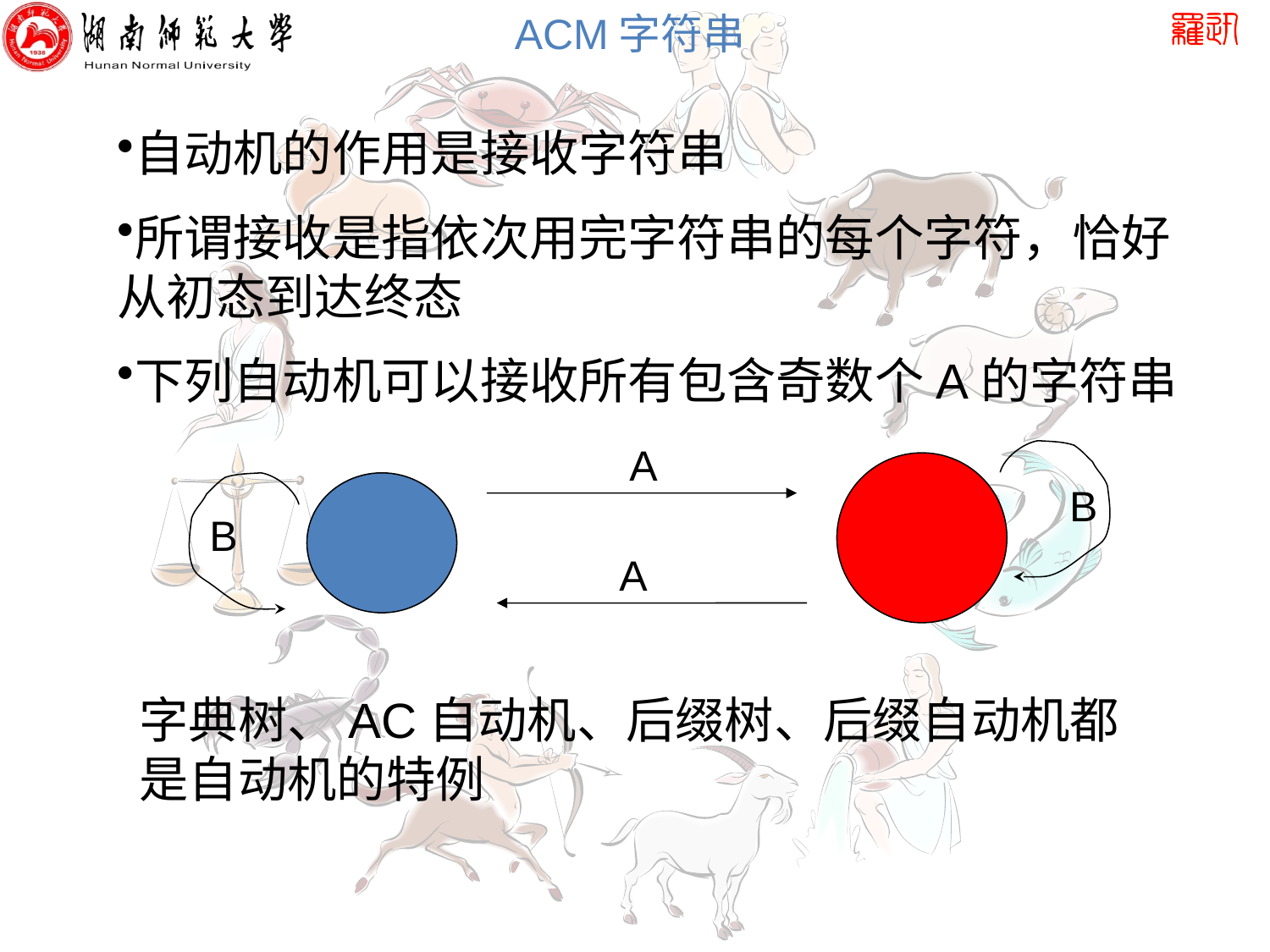

自动机的作用是接收字符串
所谓接收是指依次用完字符串的每个字符，恰好从初态到达终态
下列自动机可以接收所有包含奇数个A的字符串
A

B

B
A

字典树、AC自动机、后缀树、后缀自动机都是自动机的特例